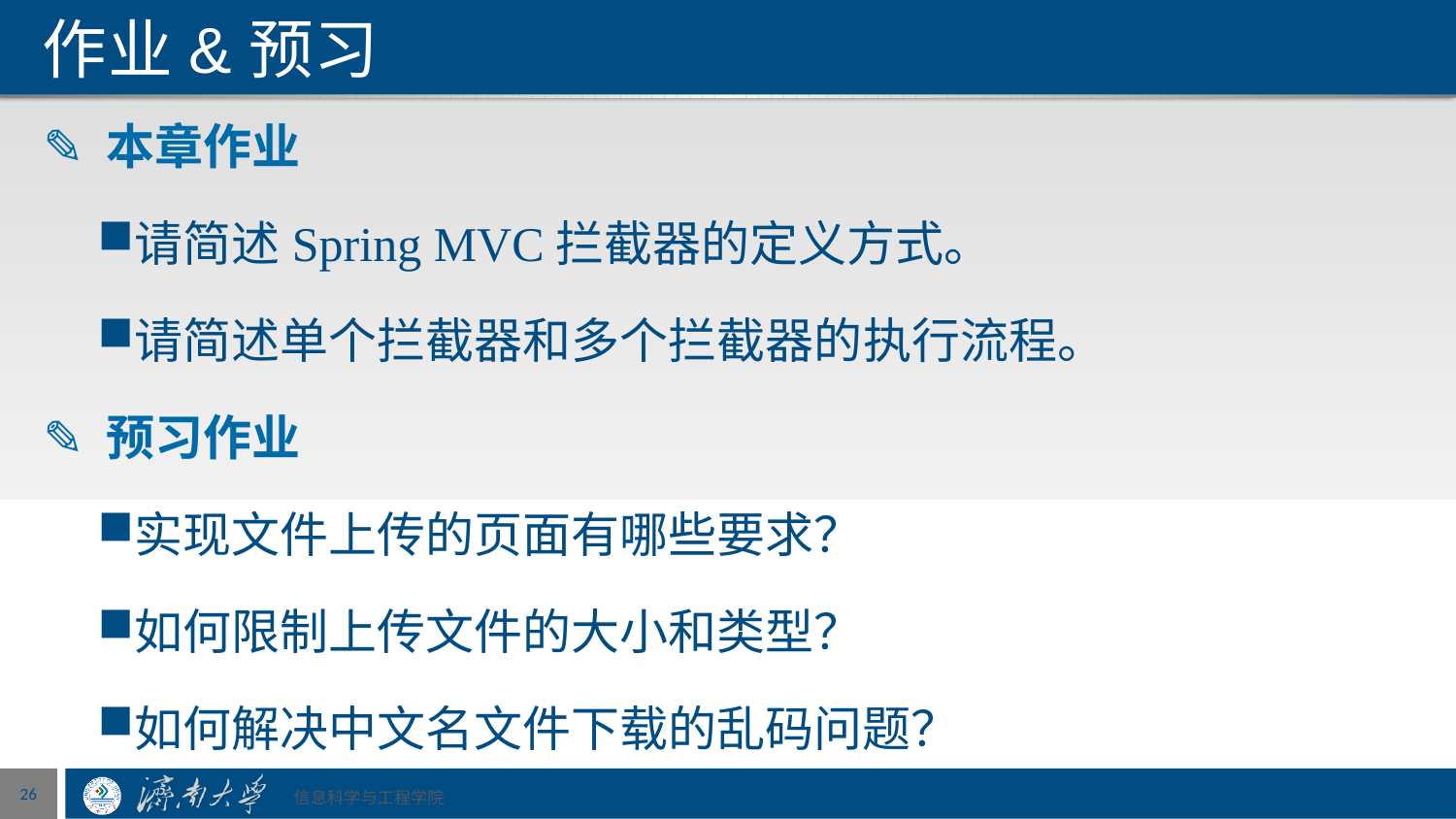

# 作业&预习
✎ 本章作业
请简述Spring MVC拦截器的定义方式。
请简述单个拦截器和多个拦截器的执行流程。
✎ 预习作业
实现文件上传的页面有哪些要求？
如何限制上传文件的大小和类型？
如何解决中文名文件下载的乱码问题？